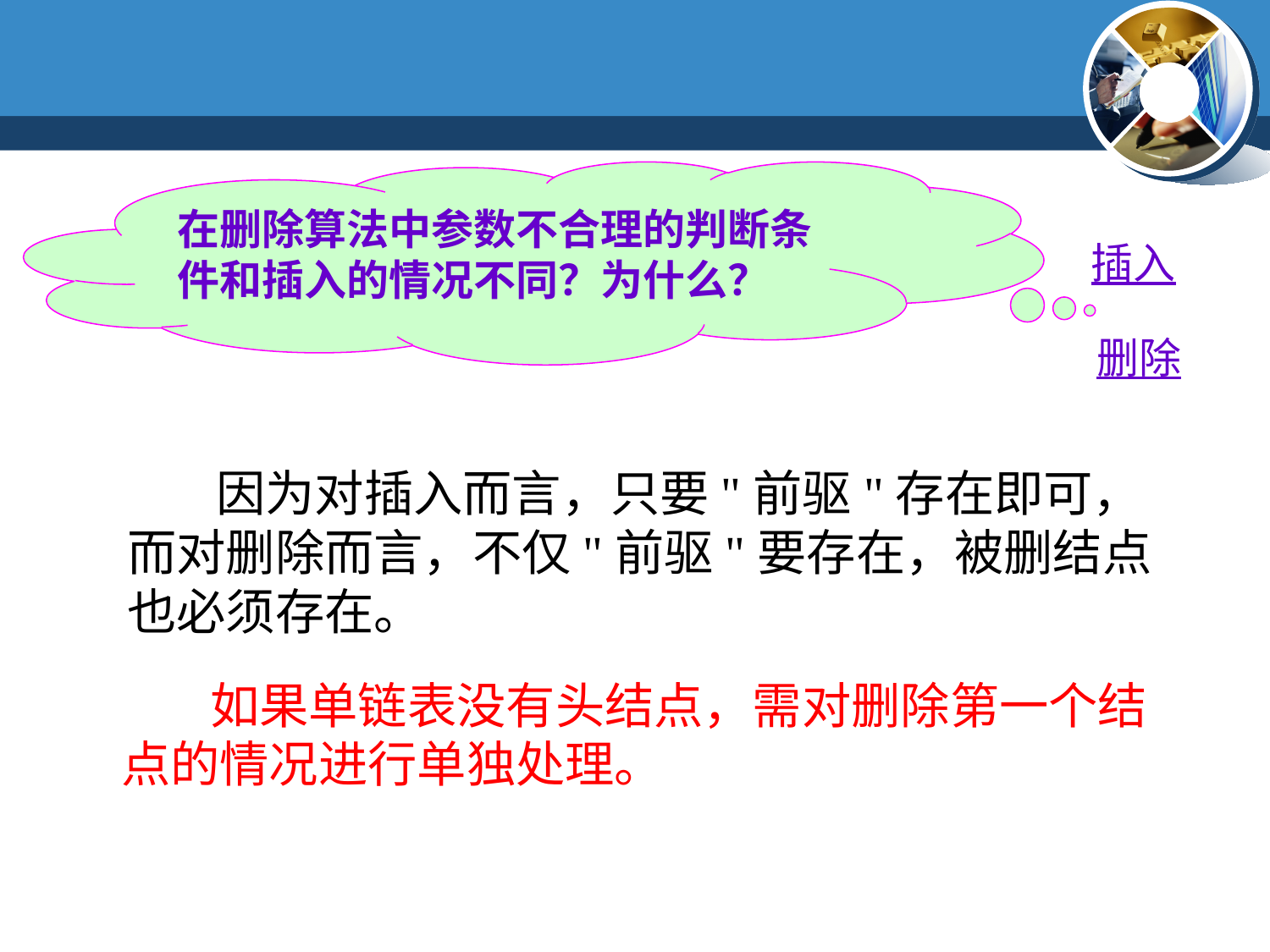

在删除算法中参数不合理的判断条件和插入的情况不同？为什么？

插入
删除
       因为对插入而言，只要"前驱"存在即可，而对删除而言，不仅"前驱"要存在，被删结点也必须存在。
       如果单链表没有头结点，需对删除第一个结点的情况进行单独处理。